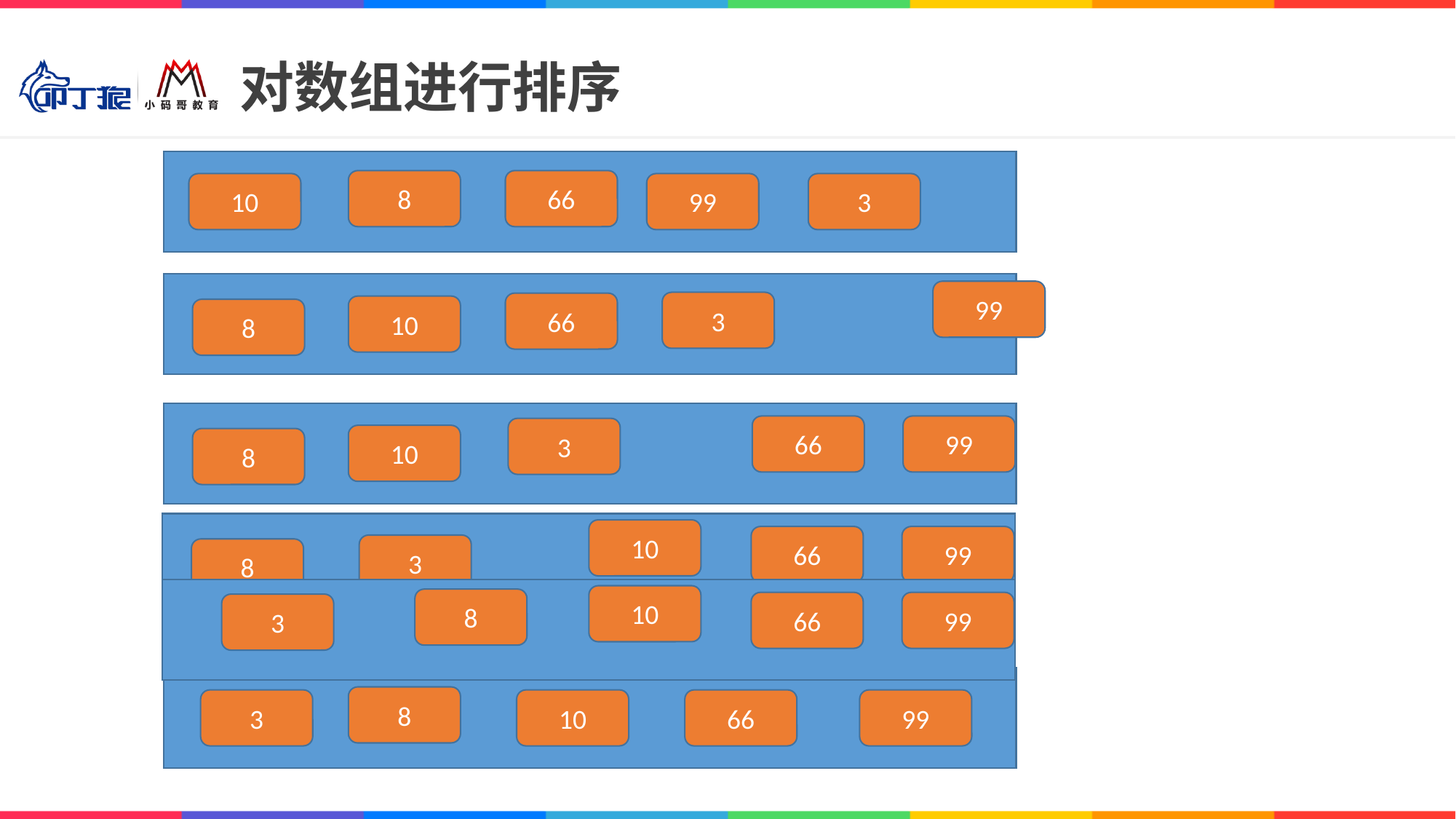

# 对数组进行排序

66
8
99
3
10

99
3
66
10
8

66
99
3
10
8

10
66
99
3
8

10
8
66
99
3

8
66
99
10
3